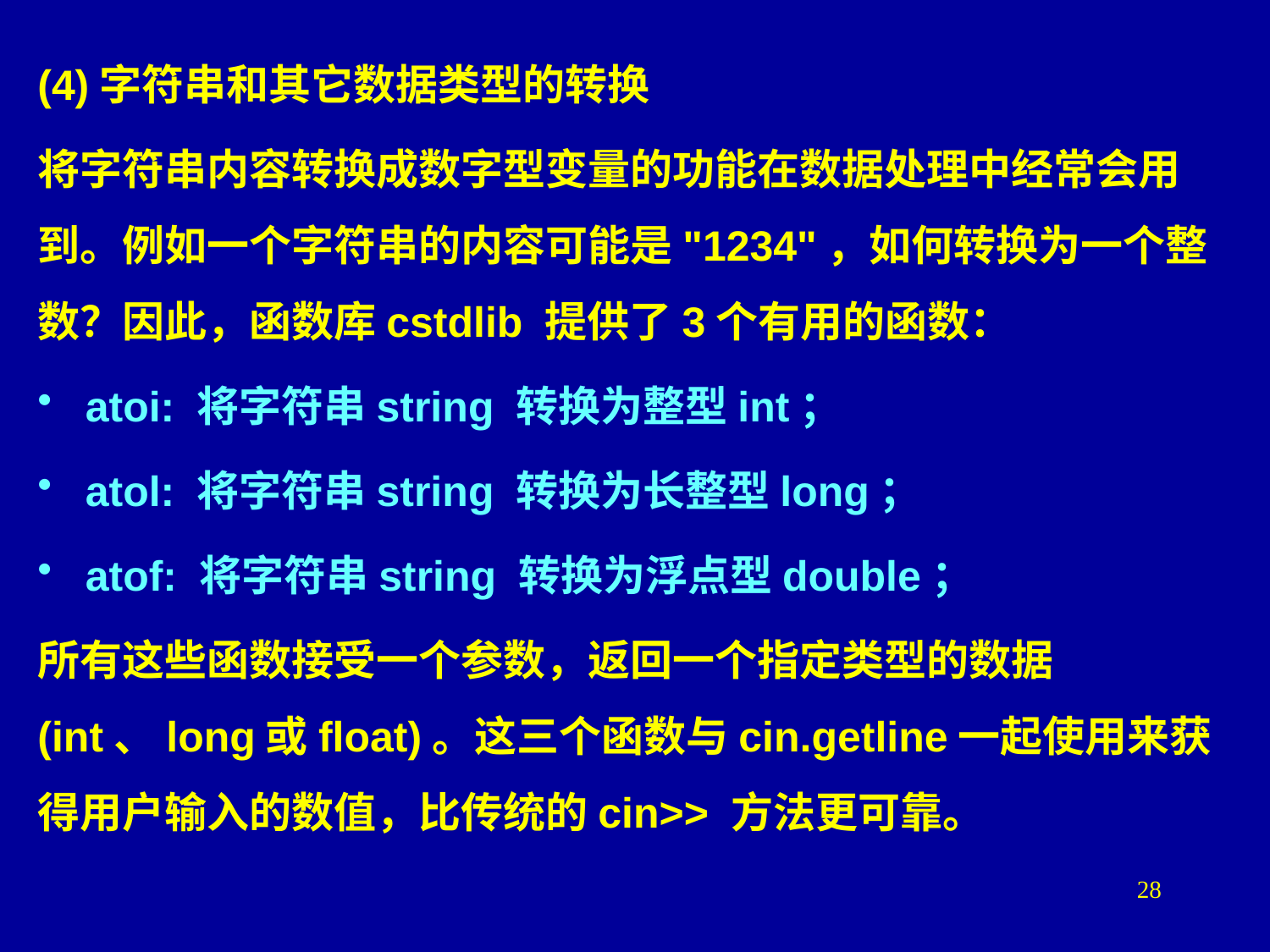

(4)字符串和其它数据类型的转换
将字符串内容转换成数字型变量的功能在数据处理中经常会用到。例如一个字符串的内容可能是"1234"，如何转换为一个整数？因此，函数库cstdlib 提供了3个有用的函数：
atoi: 将字符串string 转换为整型int；
atol: 将字符串string 转换为长整型long；
atof: 将字符串string 转换为浮点型double；
所有这些函数接受一个参数，返回一个指定类型的数据(int、long或float)。这三个函数与cin.getline一起使用来获得用户输入的数值，比传统的cin>> 方法更可靠。
28